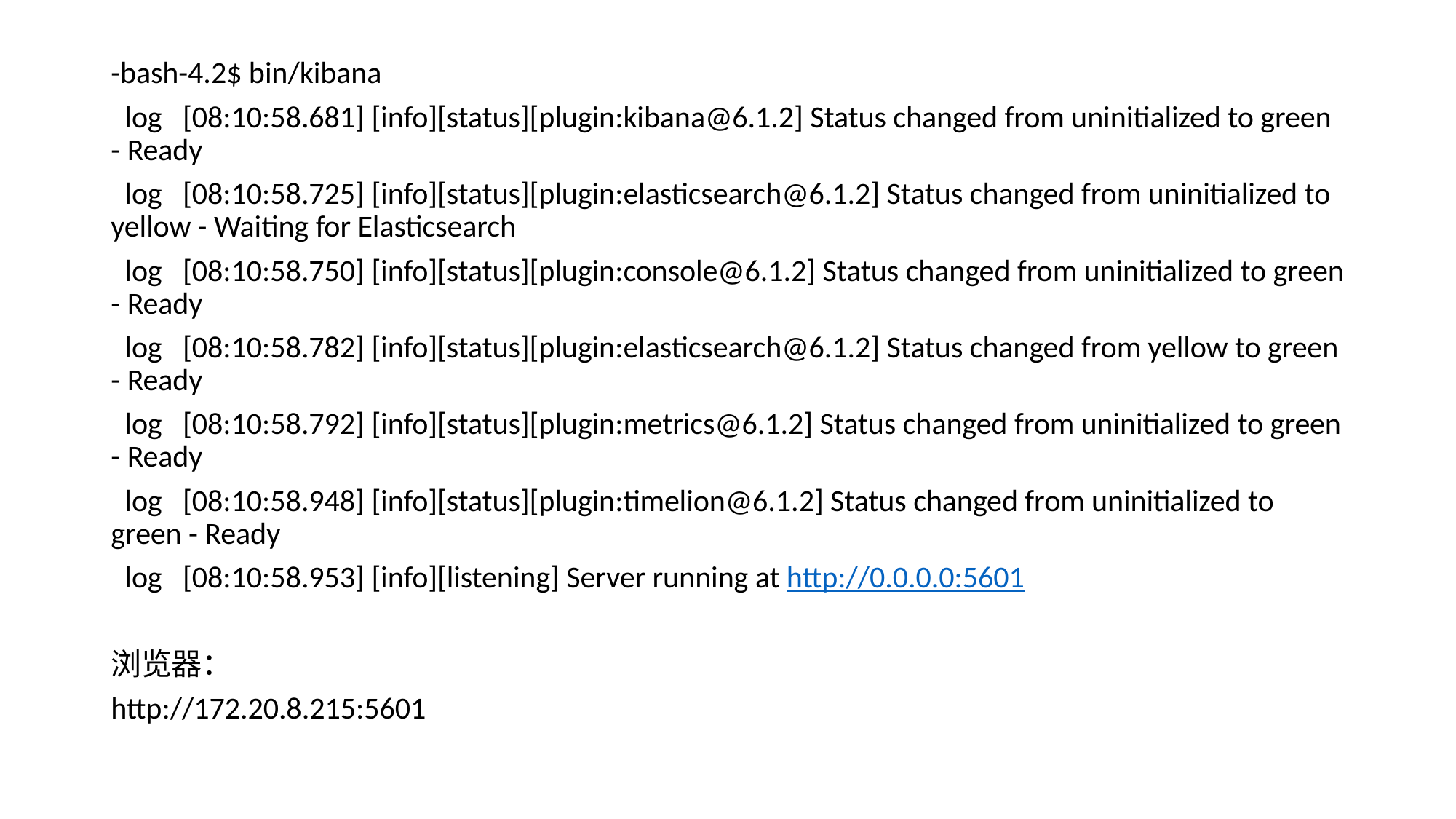

-bash-4.2$ bin/kibana
  log   [08:10:58.681] [info][status][plugin:kibana@6.1.2] Status changed from uninitialized to green - Ready
  log   [08:10:58.725] [info][status][plugin:elasticsearch@6.1.2] Status changed from uninitialized to yellow - Waiting for Elasticsearch
  log   [08:10:58.750] [info][status][plugin:console@6.1.2] Status changed from uninitialized to green - Ready
  log   [08:10:58.782] [info][status][plugin:elasticsearch@6.1.2] Status changed from yellow to green - Ready
  log   [08:10:58.792] [info][status][plugin:metrics@6.1.2] Status changed from uninitialized to green - Ready
  log   [08:10:58.948] [info][status][plugin:timelion@6.1.2] Status changed from uninitialized to green - Ready
  log   [08:10:58.953] [info][listening] Server running at http://0.0.0.0:5601

浏览器：
http://172.20.8.215:5601